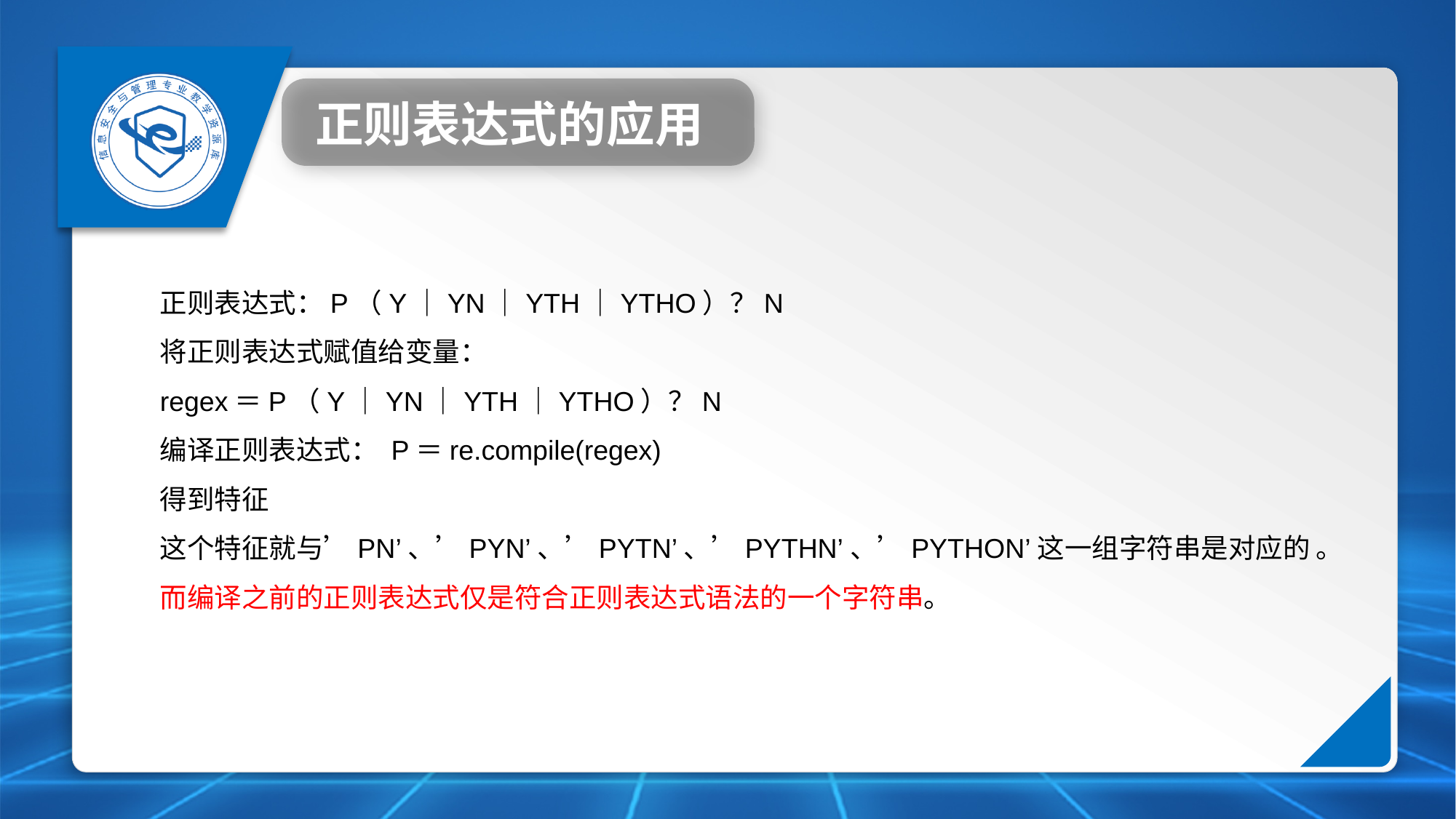

正则表达式的应用
正则表达式：P（Y｜YN｜YTH｜YTHO）？N
将正则表达式赋值给变量：
regex＝P（Y｜YN｜YTH｜YTHO）？N
编译正则表达式： P＝re.compile(regex)
得到特征
这个特征就与’PN’、’PYN’、’PYTN’、’PYTHN’、’PYTHON’这一组字符串是对应的 。
而编译之前的正则表达式仅是符合正则表达式语法的一个字符串。